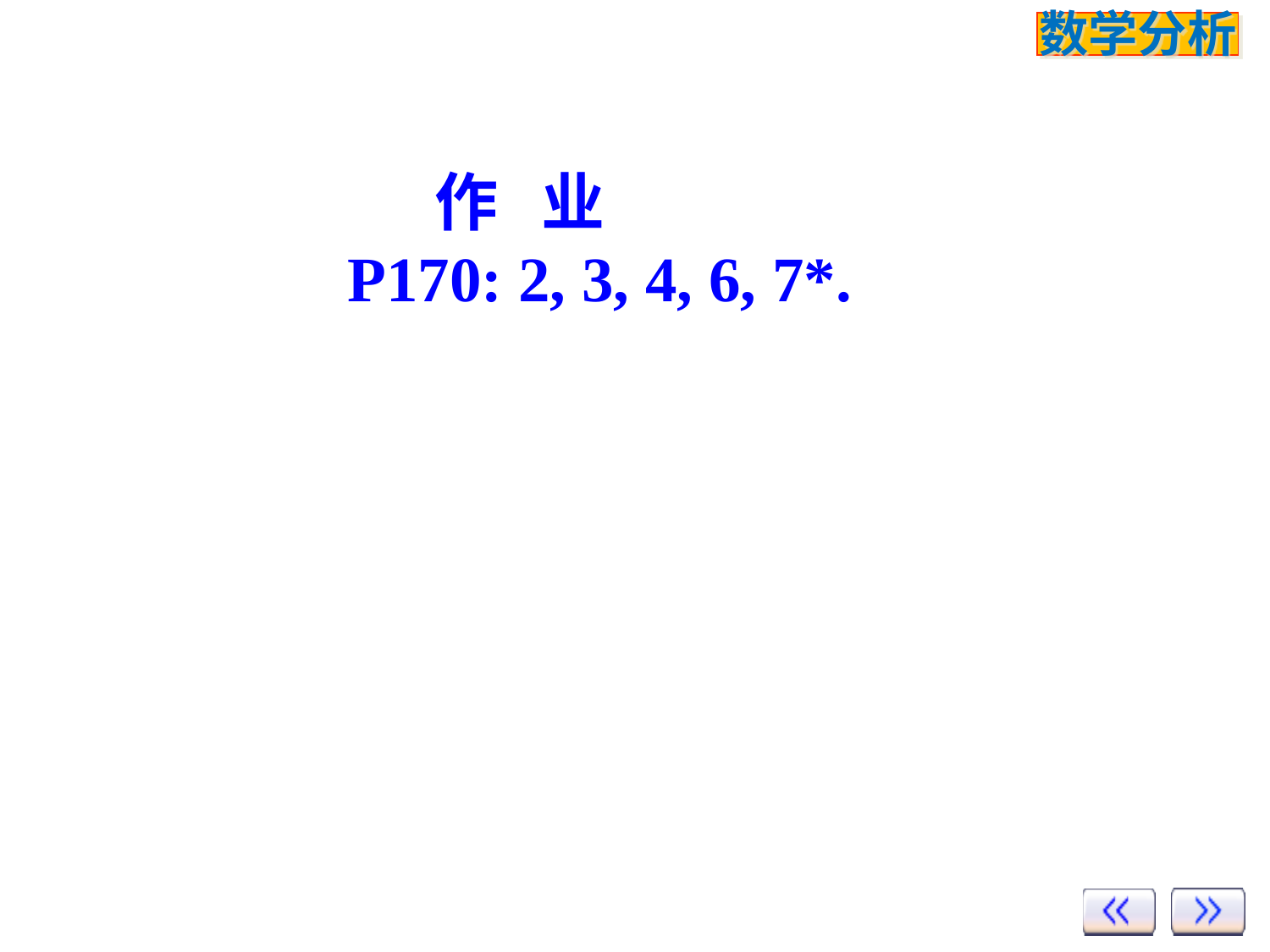

作   业
P170: 2, 3, 4, 6, 7*.